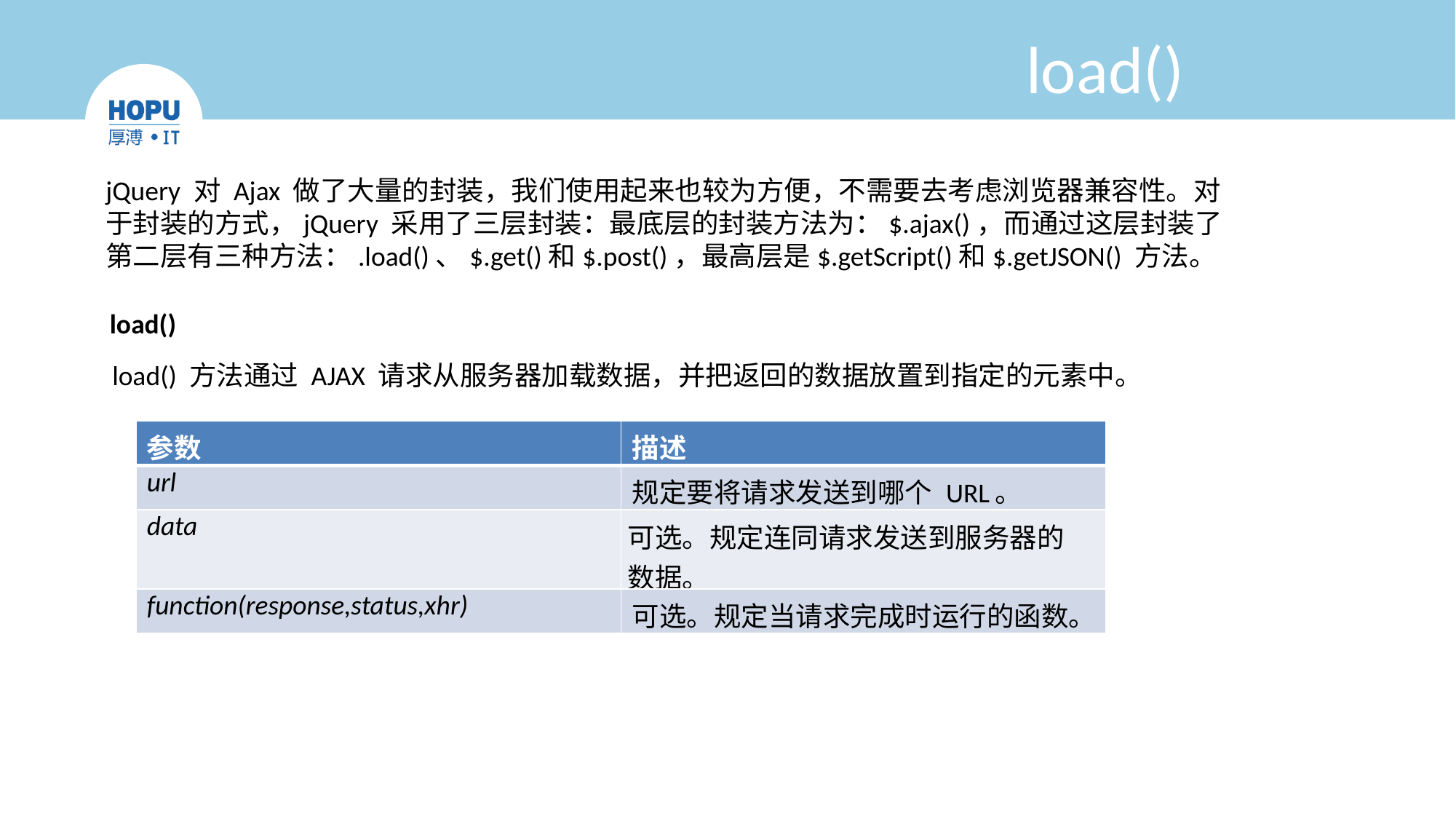

# load()
jQuery 对 Ajax 做了大量的封装，我们使用起来也较为方便，不需要去考虑浏览器兼容性。对于封装的方式，jQuery 采用了三层封装：最底层的封装方法为：$.ajax()，而通过这层封装了第二层有三种方法：.load()、$.get()和$.post()，最高层是$.getScript()和$.getJSON() 方法。

load()
load() 方法通过 AJAX 请求从服务器加载数据，并把返回的数据放置到指定的元素中。
| 参数 | 描述 |
| --- | --- |
| url | 规定要将请求发送到哪个 URL。 |
| data | 可选。规定连同请求发送到服务器的数据。 |
| function(response,status,xhr) | 可选。规定当请求完成时运行的函数。 |